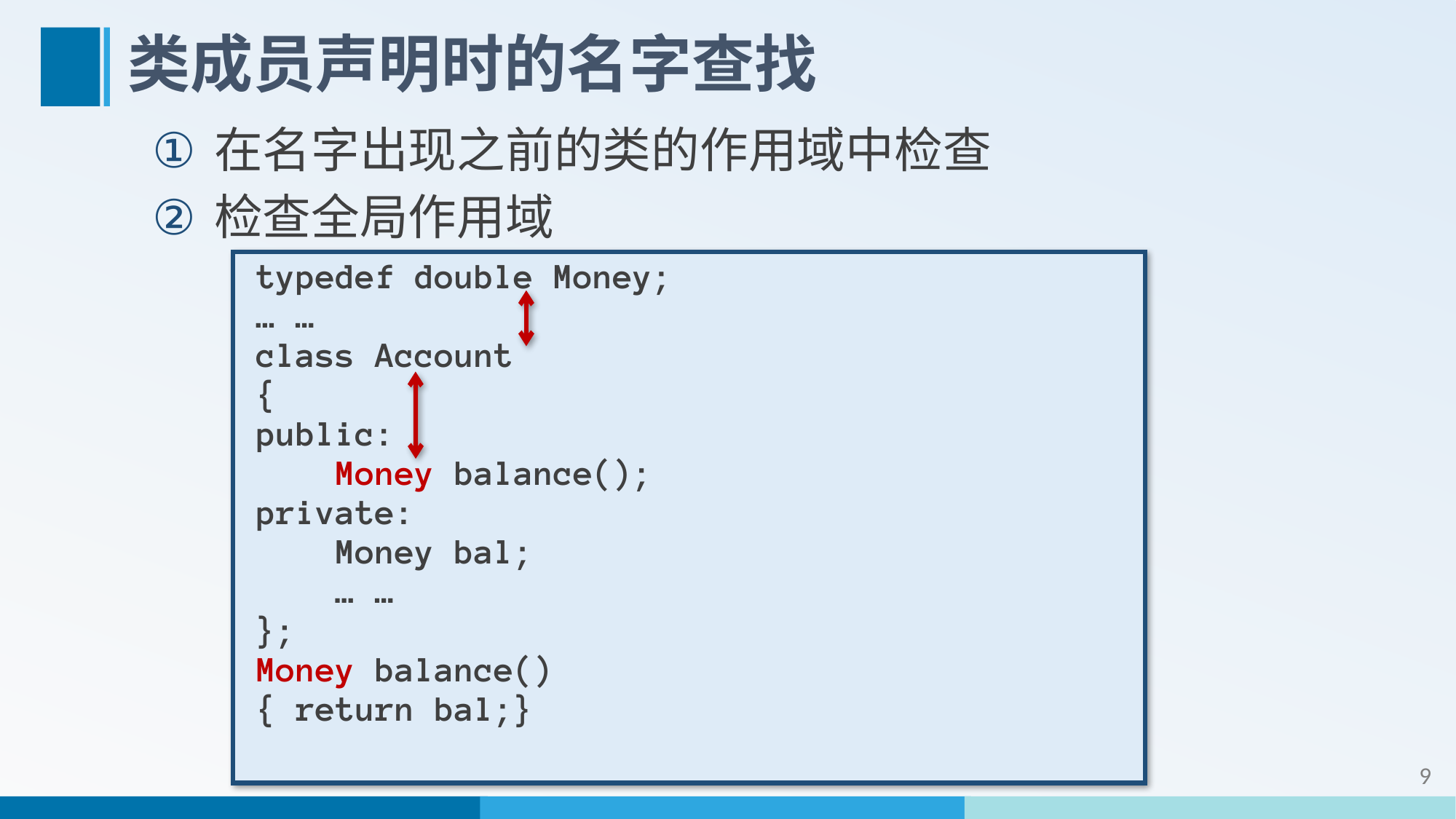

# 类成员声明时的名字查找
在名字出现之前的类的作用域中检查
检查全局作用域
typedef double Money;
… …
class Account
{
public:
    Money balance();
private:
    Money bal;
    … …
};
Money balance()
{ return bal;}